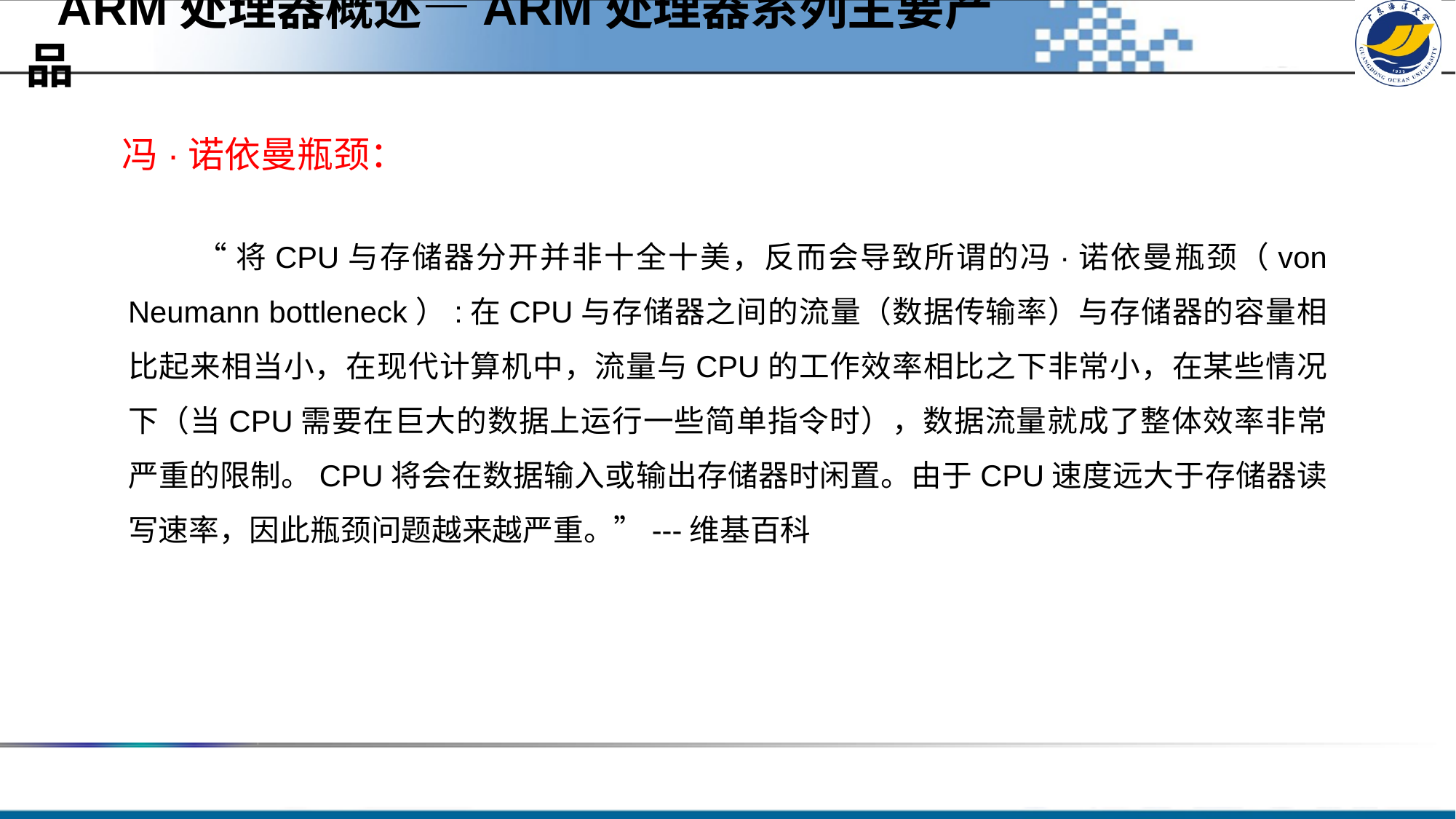

ARM处理器概述—ARM处理器系列主要产品
冯·诺依曼瓶颈：
        “将CPU与存储器分开并非十全十美，反而会导致所谓的冯·诺依曼瓶颈（von Neumann bottleneck）:在CPU与存储器之间的流量（数据传输率）与存储器的容量相比起来相当小，在现代计算机中，流量与CPU的工作效率相比之下非常小，在某些情况下（当CPU需要在巨大的数据上运行一些简单指令时），数据流量就成了整体效率非常严重的限制。CPU将会在数据输入或输出存储器时闲置。由于CPU速度远大于存储器读写速率，因此瓶颈问题越来越严重。”---维基百科
49